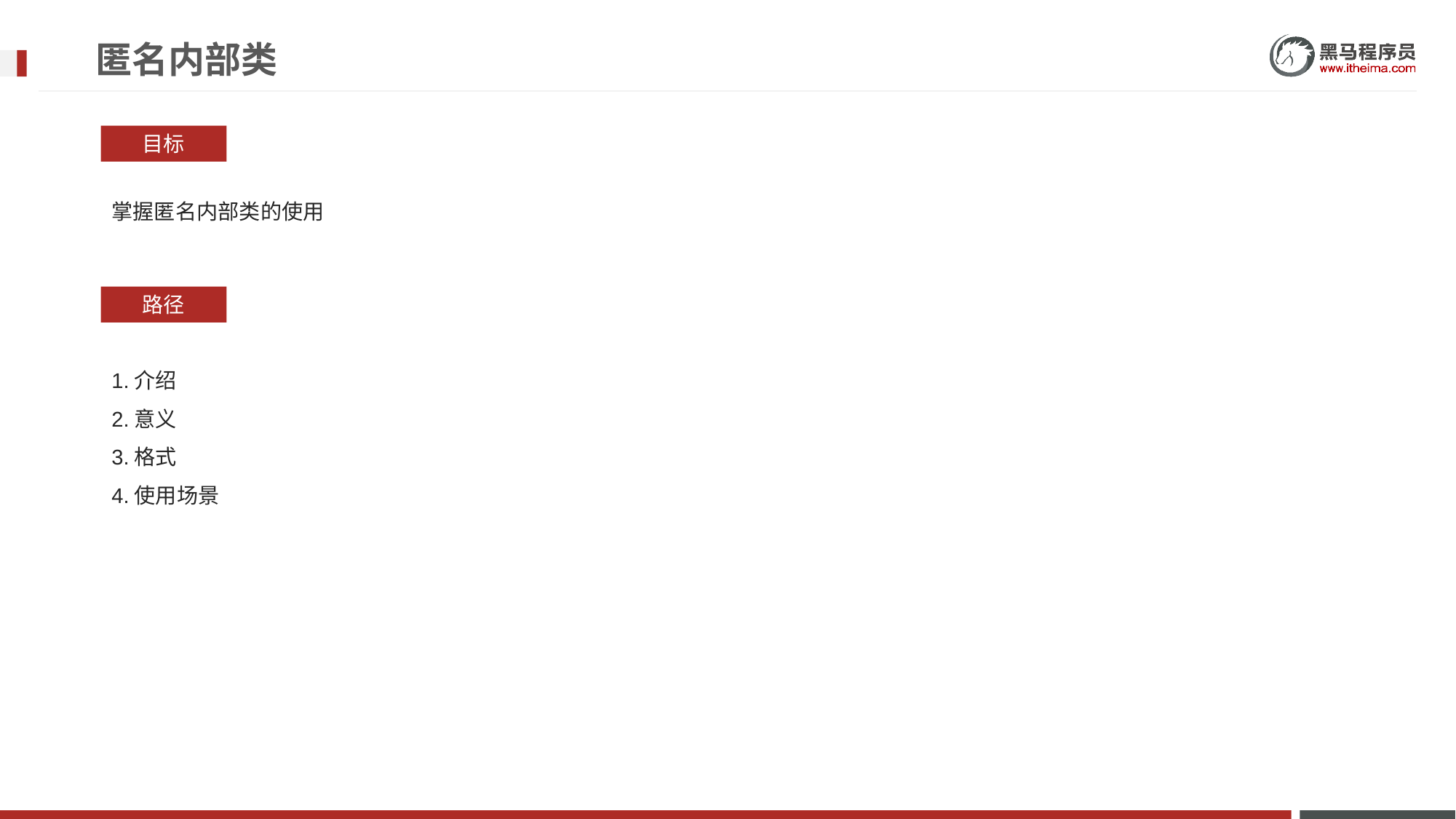

# 匿名内部类
目标
掌握匿名内部类的使用
路径
1.介绍
2.意义
3.格式
4.使用场景